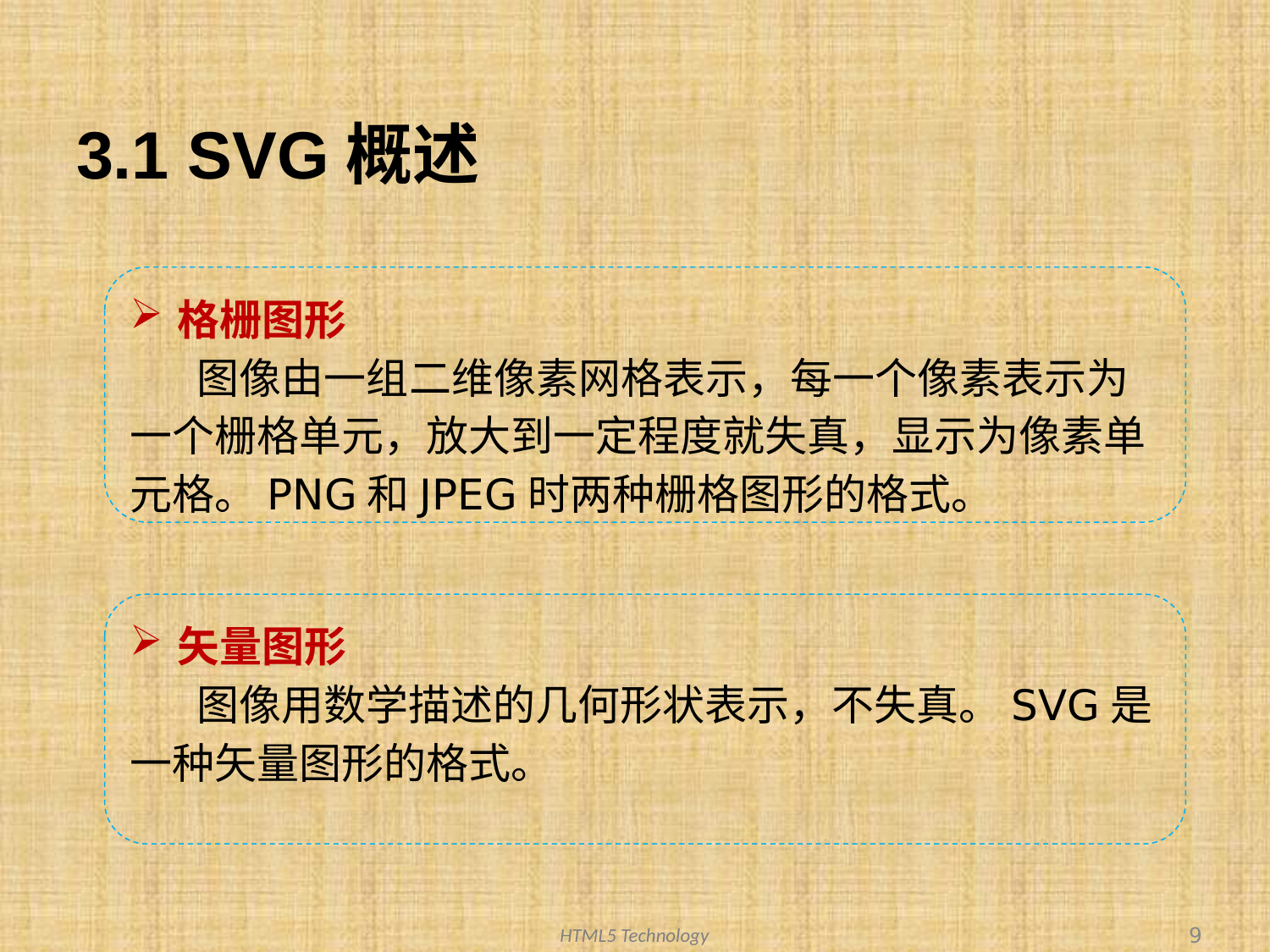

# 3.1 SVG概述
格栅图形
      图像由一组二维像素网格表示，每一个像素表示为一个栅格单元，放大到一定程度就失真，显示为像素单元格。PNG和JPEG时两种栅格图形的格式。
矢量图形
      图像用数学描述的几何形状表示，不失真。SVG是一种矢量图形的格式。
9
HTML5 Technology